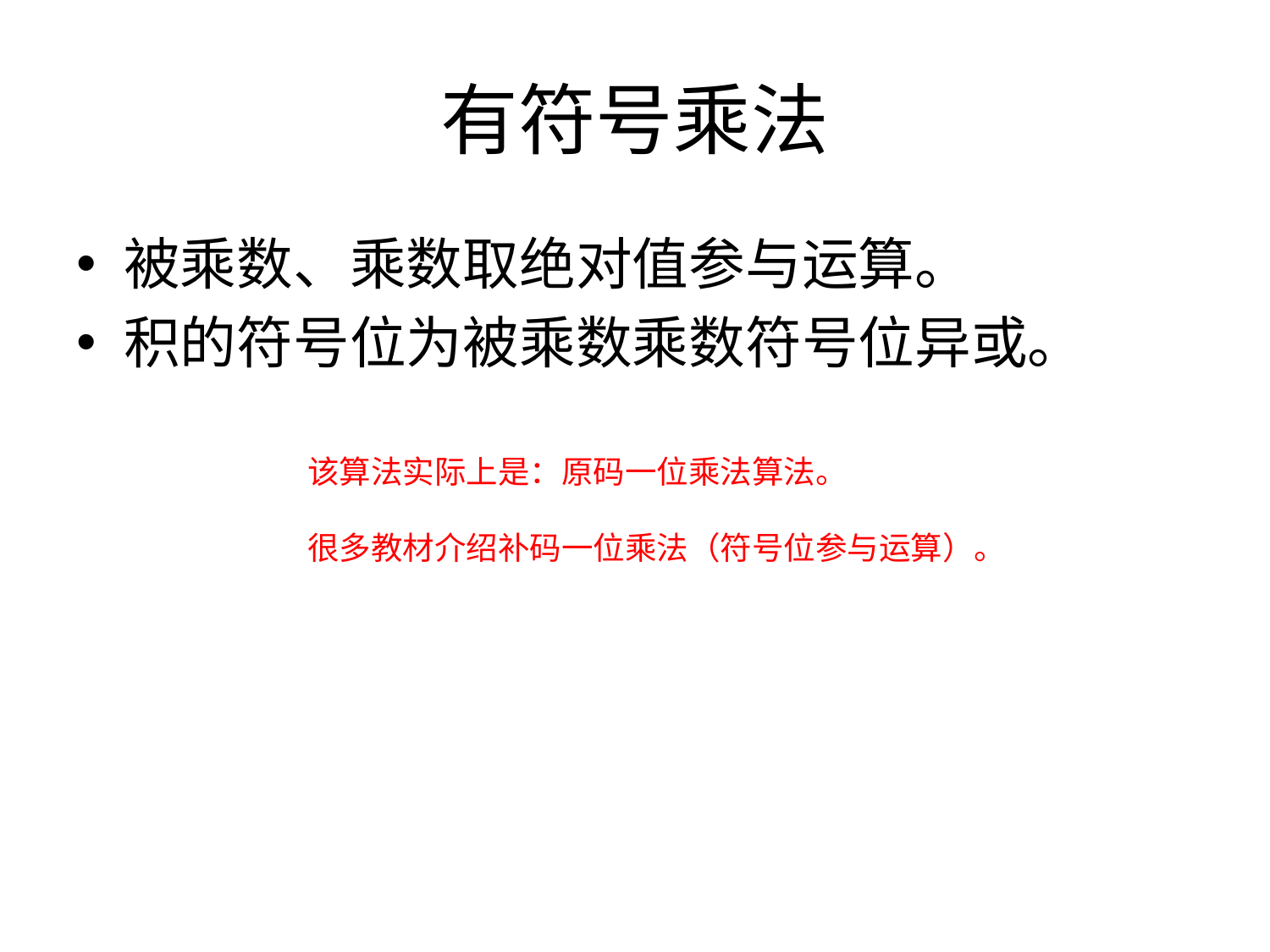

# 有符号乘法
被乘数、乘数取绝对值参与运算。
积的符号位为被乘数乘数符号位异或。
该算法实际上是：原码一位乘法算法。

很多教材介绍补码一位乘法（符号位参与运算）。